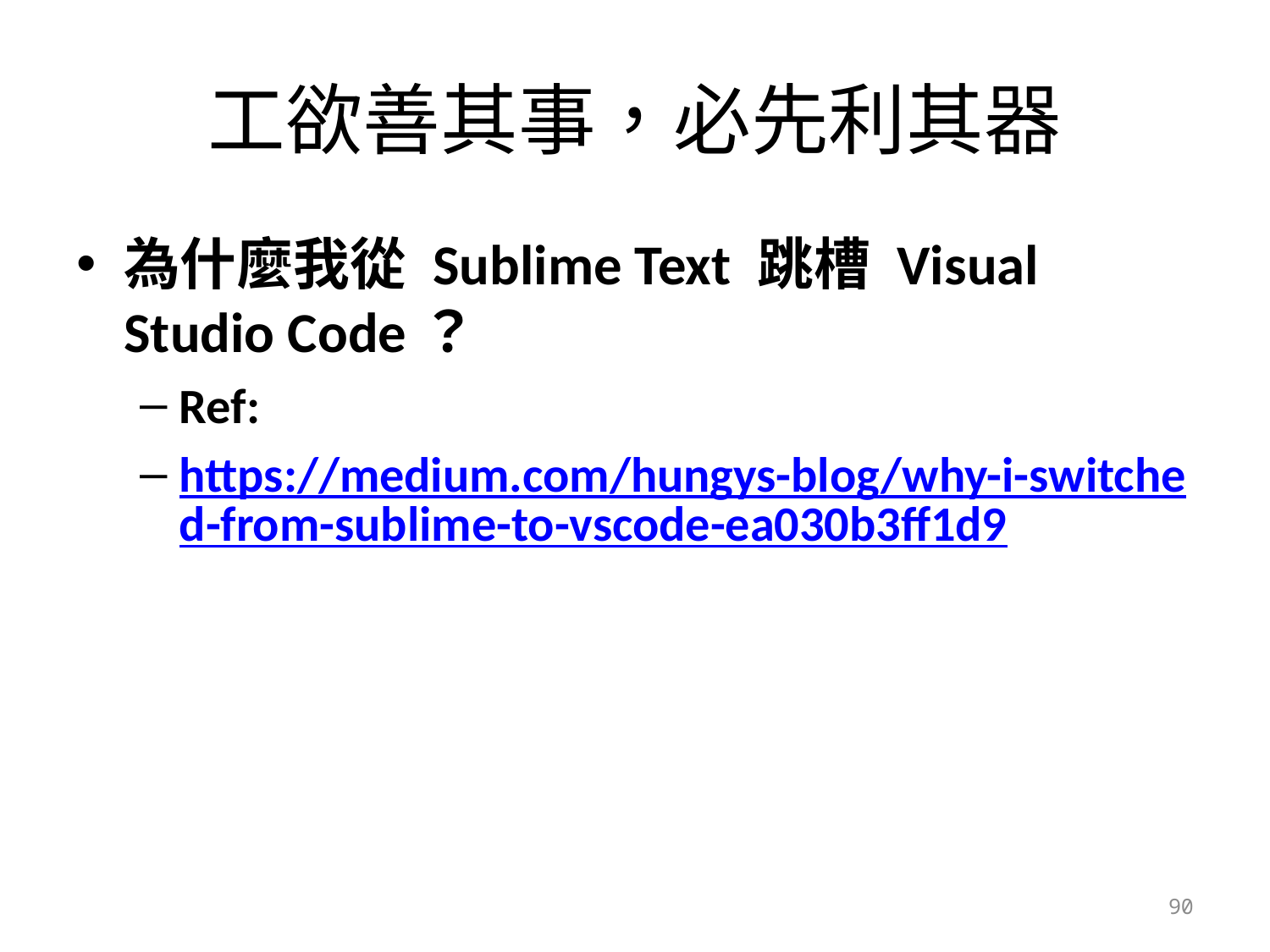

# 工欲善其事，必先利其器
為什麼我從 Sublime Text 跳槽 Visual Studio Code？
Ref:
https://medium.com/hungys-blog/why-i-switched-from-sublime-to-vscode-ea030b3ff1d9

90